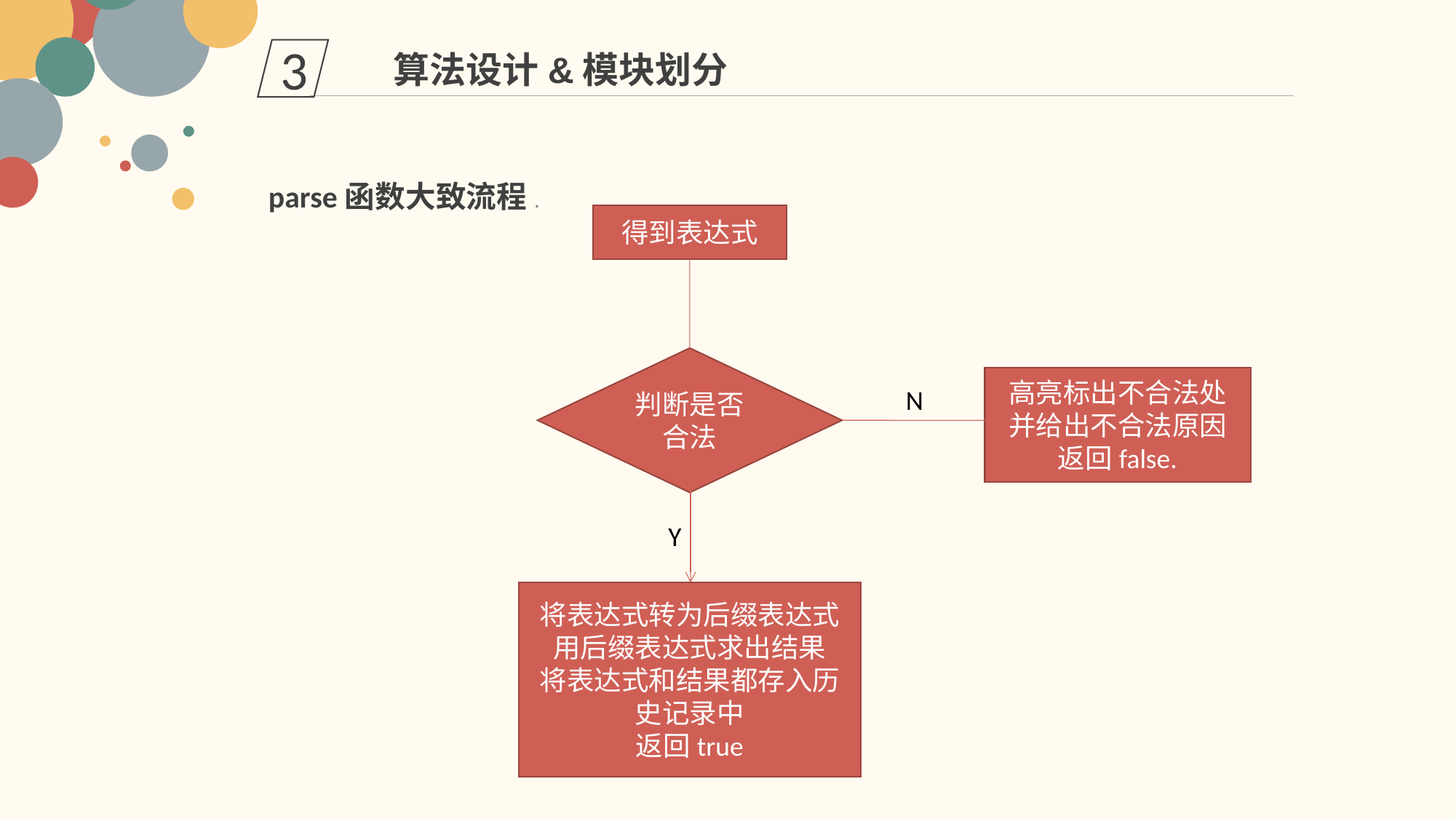

3
算法设计&模块划分
parse函数大致流程.
得到表达式
判断是否合法
高亮标出不合法处
并给出不合法原因
返回false.
N
Y
将表达式转为后缀表达式
用后缀表达式求出结果
将表达式和结果都存入历史记录中
返回true